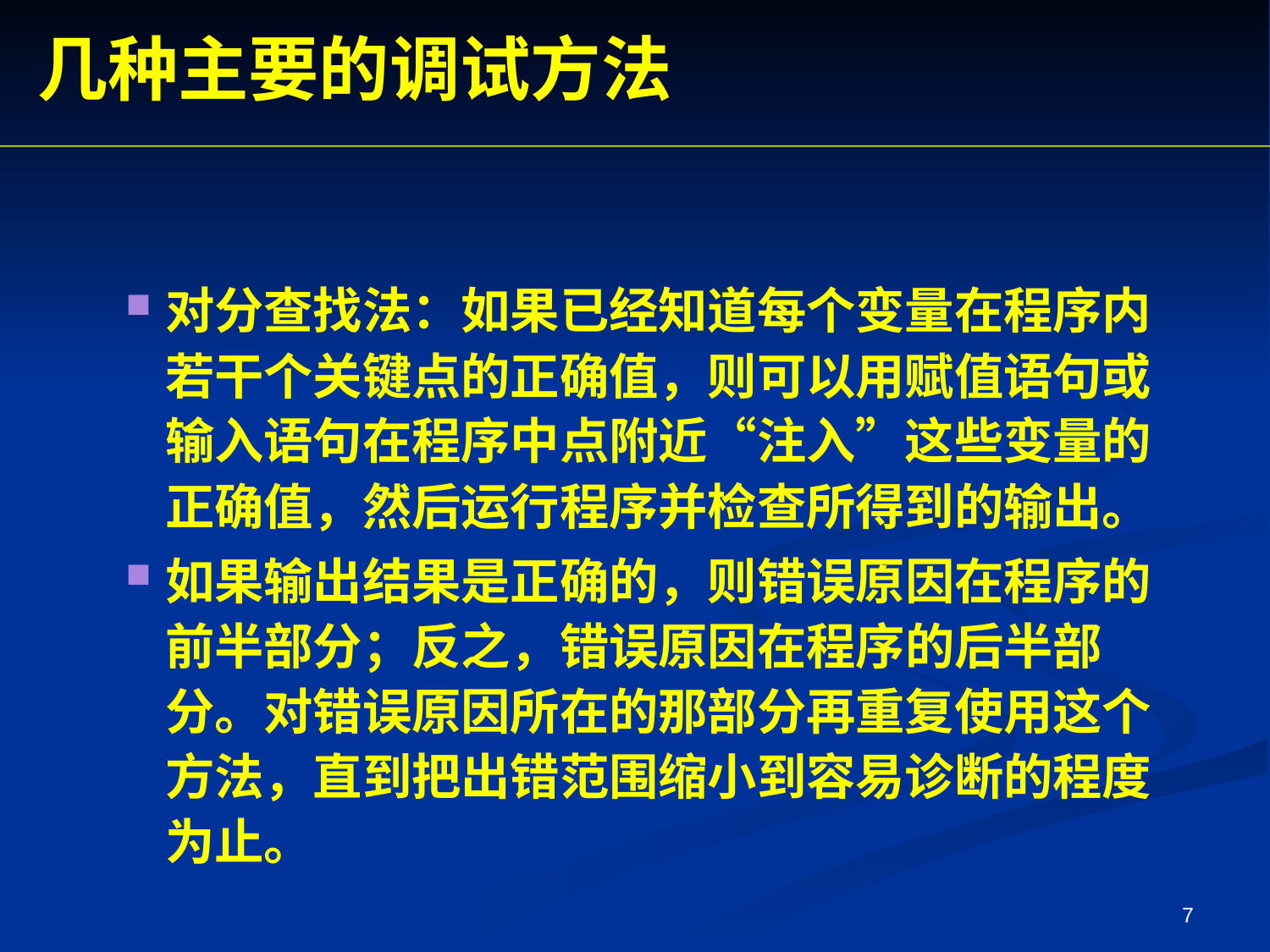

几种主要的调试方法

对分查找法：如果已经知道每个变量在程序内若干个关键点的正确值，则可以用赋值语句或输入语句在程序中点附近“注入”这些变量的正确值，然后运行程序并检查所得到的输出。
如果输出结果是正确的，则错误原因在程序的前半部分；反之，错误原因在程序的后半部分。对错误原因所在的那部分再重复使用这个方法，直到把出错范围缩小到容易诊断的程度为止。
7